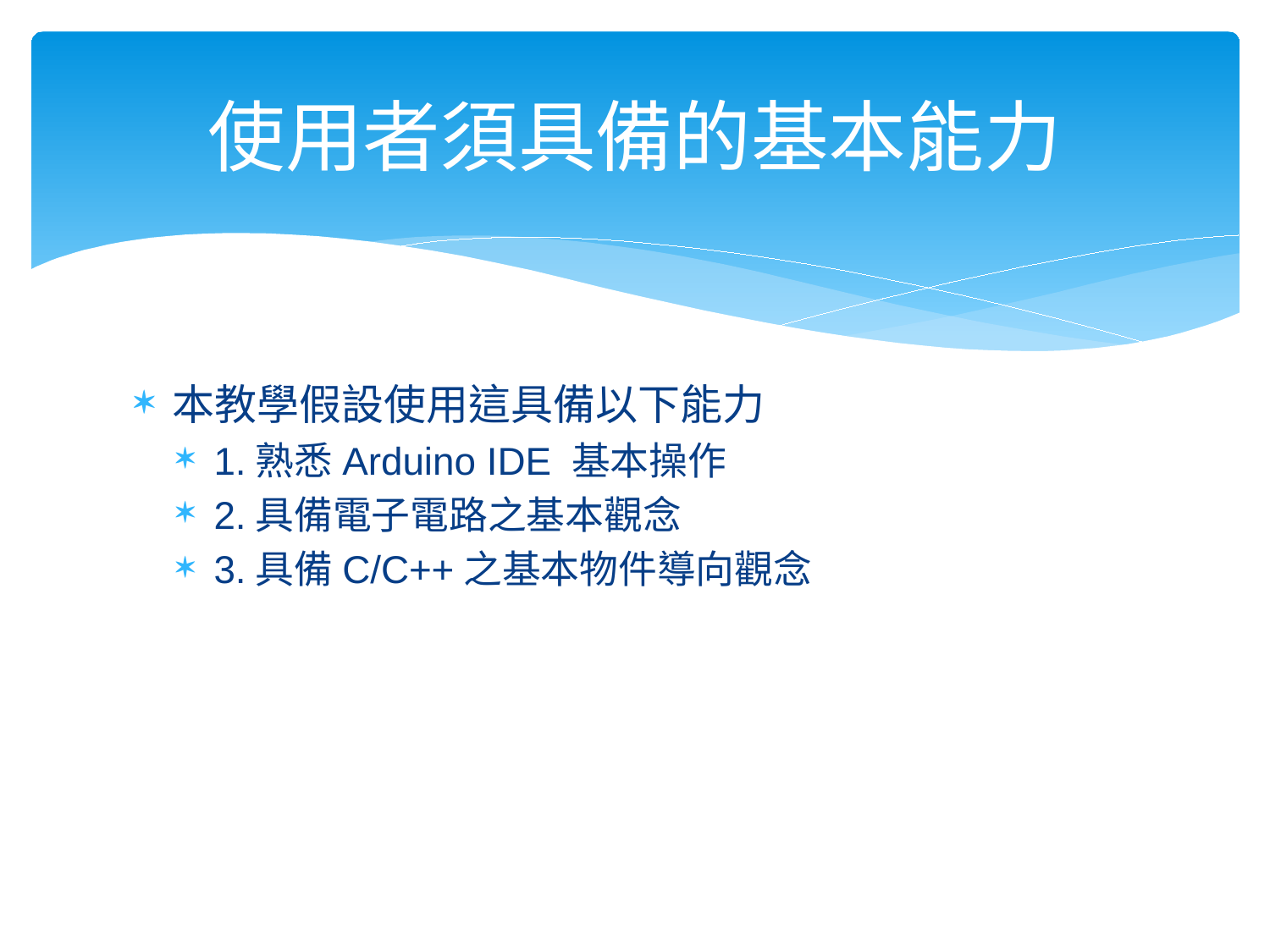

# 使用者須具備的基本能力
本教學假設使用這具備以下能力
1.熟悉Arduino IDE 基本操作
2.具備電子電路之基本觀念
3.具備C/C++之基本物件導向觀念